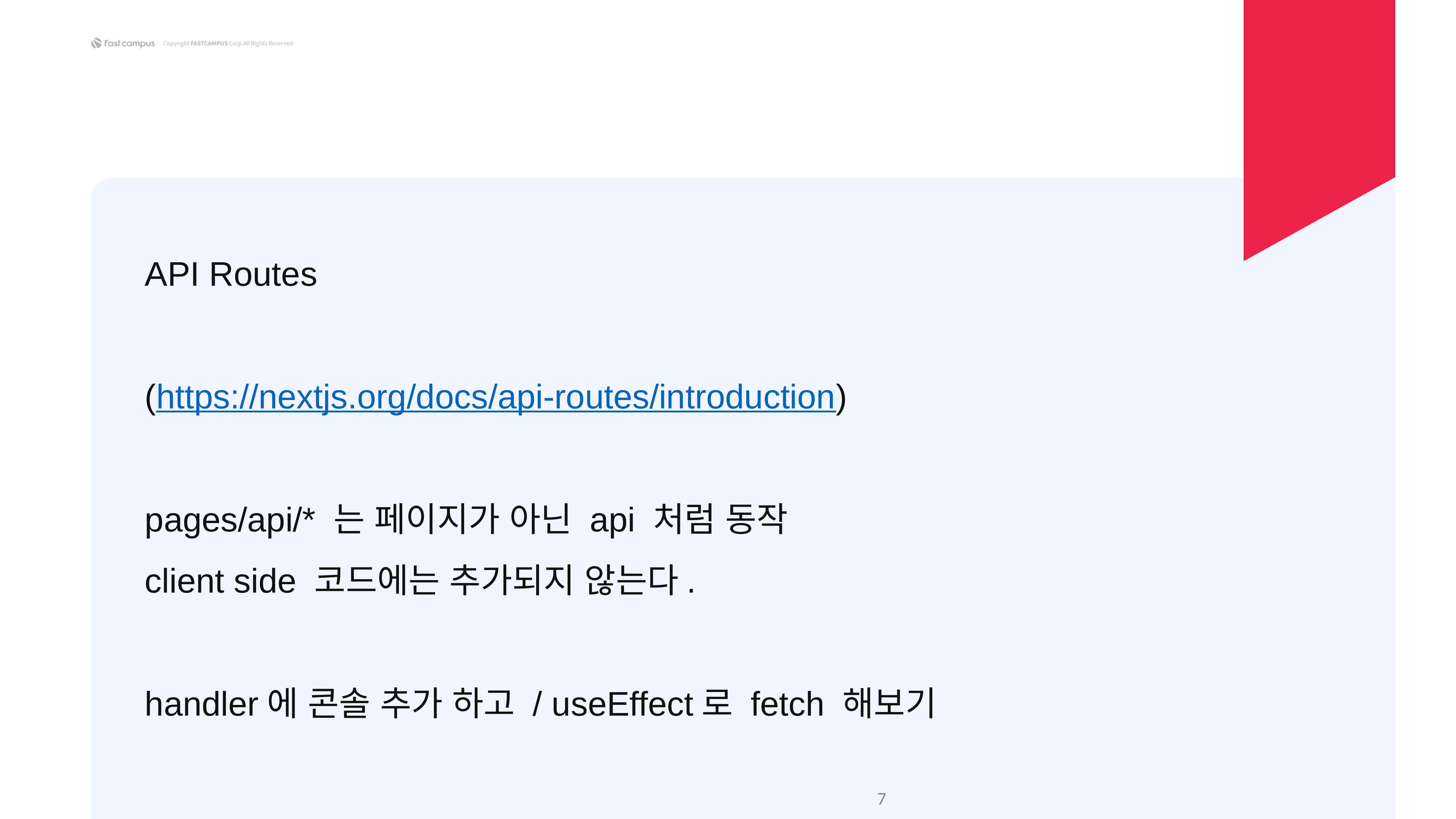

API Routes

(https://nextjs.org/docs/api-routes/introduction)

pages/api/* 는 페이지가 아닌 api 처럼 동작
client side 코드에는 추가되지 않는다.

handler에 콘솔 추가 하고 / useEffect로 fetch 해보기
7